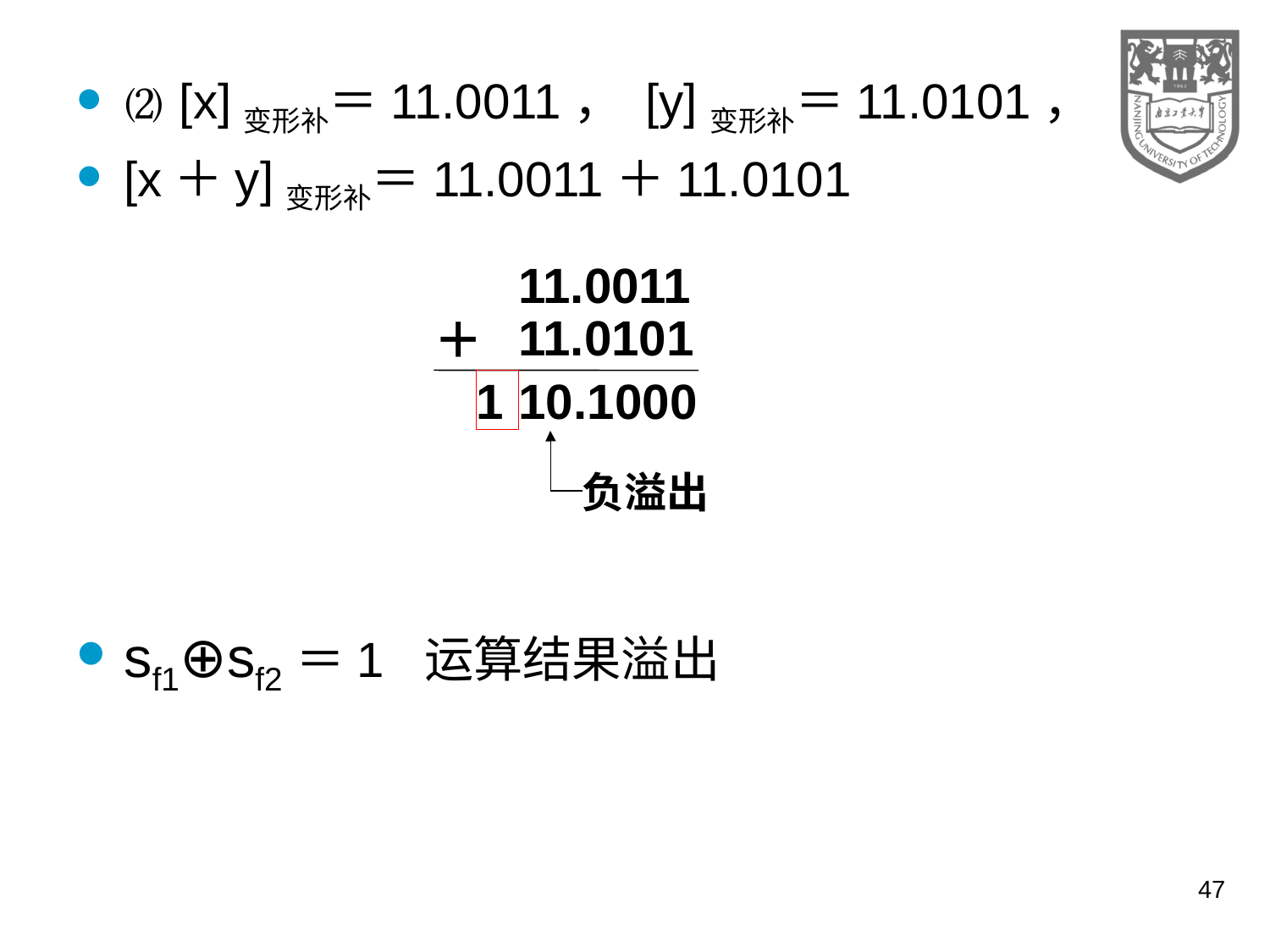

⑵ [x]变形补＝11.0011， [y]变形补＝11.0101，
[x＋y]变形补＝11.0011＋11.0101

sf1⊕sf2＝1  运算结果溢出

11.0011
11.0101
＋

1
10.1000
负溢出
47